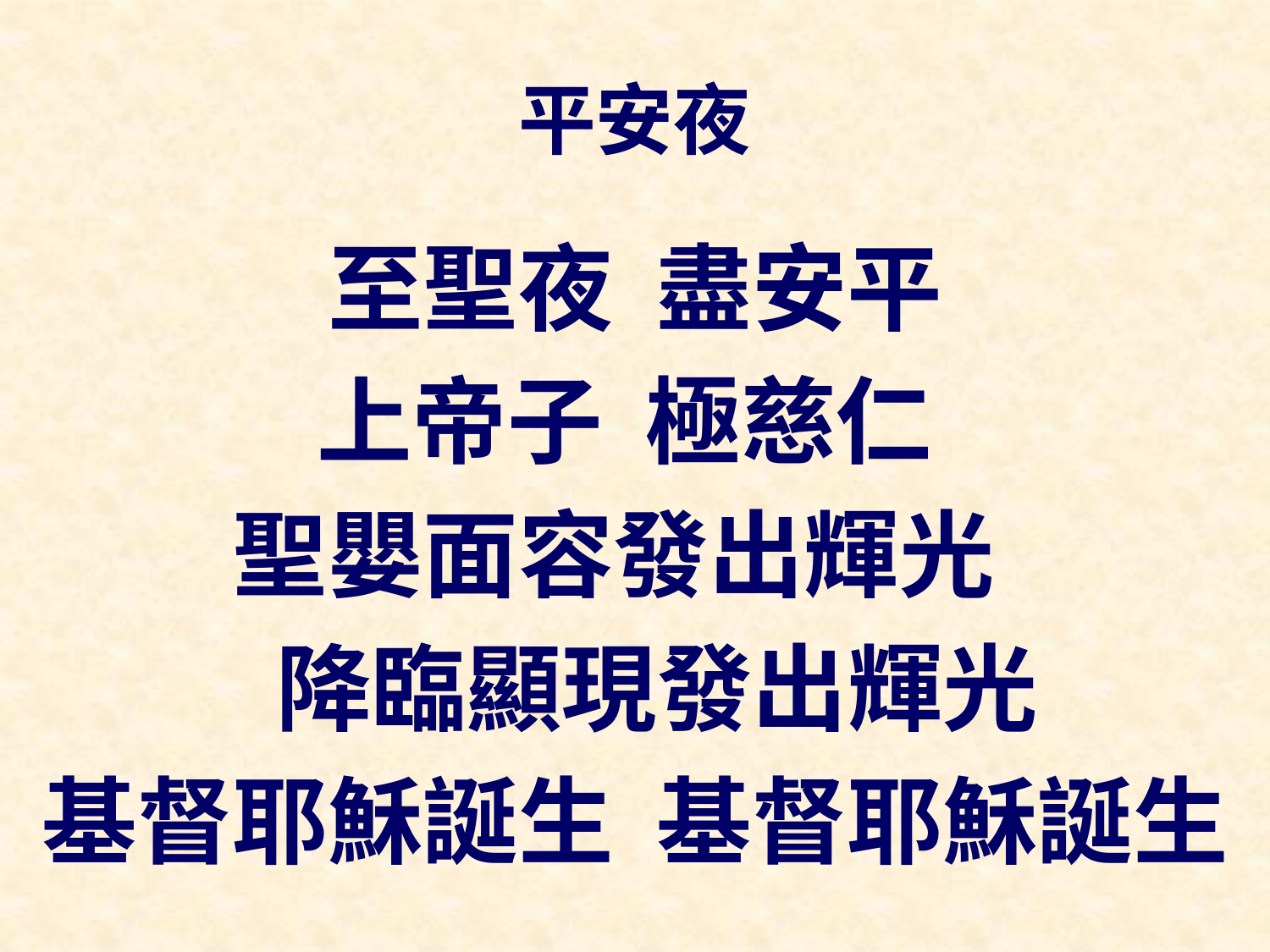

# 平安夜
至聖夜  盡安平
上帝子  極慈仁
聖嬰面容發出輝光
 降臨顯現發出輝光
基督耶穌誕生  基督耶穌誕生